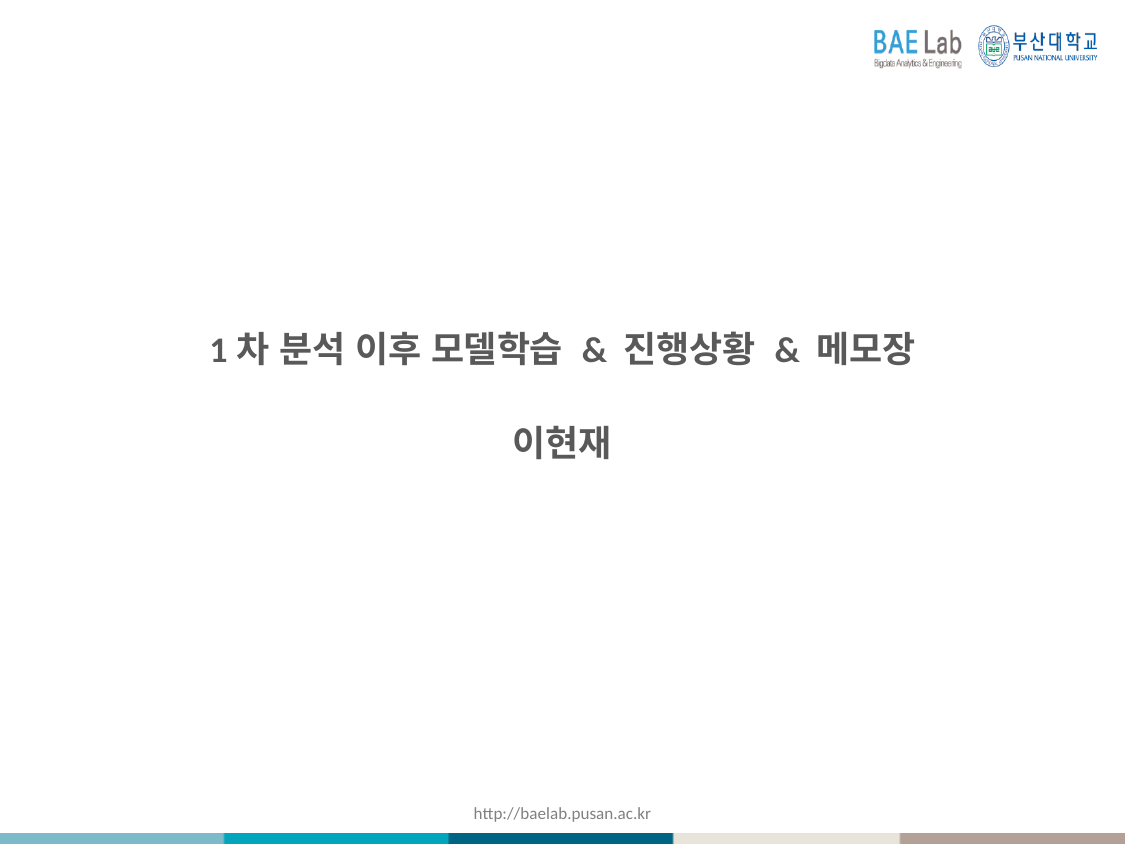

1차 분석 이후 모델학습 & 진행상황 & 메모장
이현재